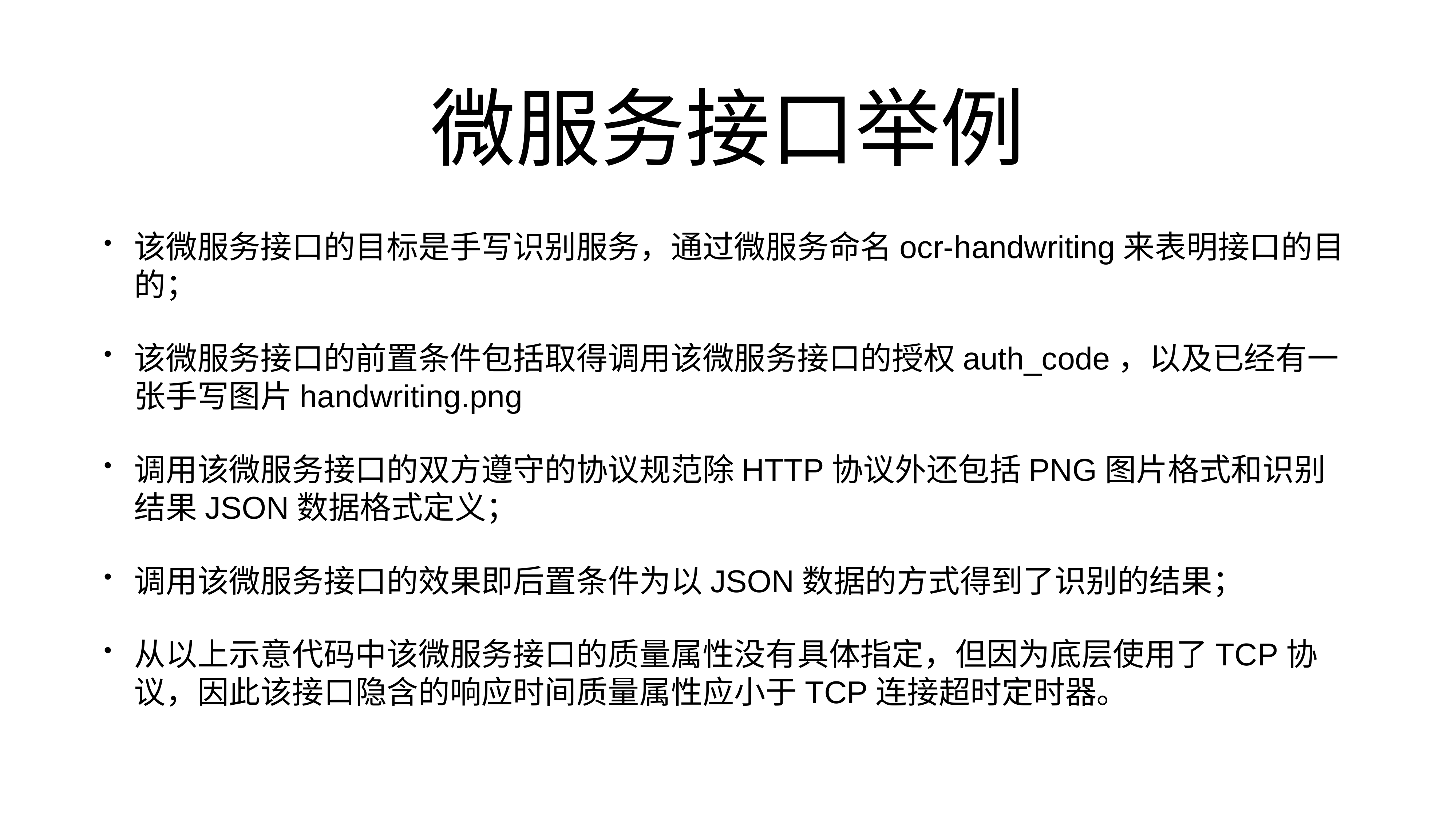

# 微服务接口举例
该微服务接口的目标是手写识别服务，通过微服务命名ocr-handwriting来表明接口的目的；
该微服务接口的前置条件包括取得调用该微服务接口的授权auth_code，以及已经有一张手写图片handwriting.png
调用该微服务接口的双方遵守的协议规范除HTTP协议外还包括PNG图片格式和识别结果JSON数据格式定义；
调用该微服务接口的效果即后置条件为以JSON数据的方式得到了识别的结果；
从以上示意代码中该微服务接口的质量属性没有具体指定，但因为底层使用了TCP协议，因此该接口隐含的响应时间质量属性应小于TCP连接超时定时器。